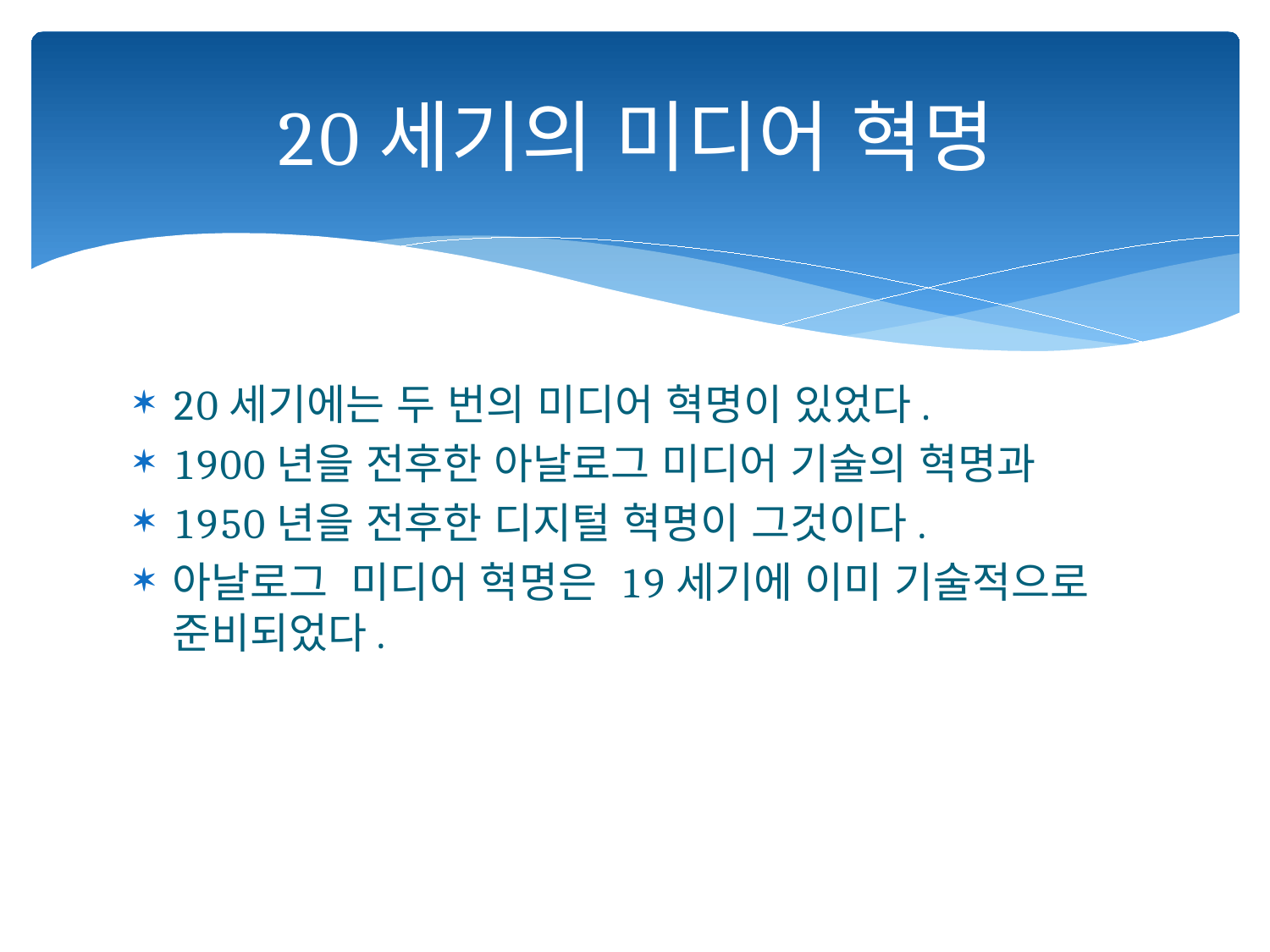

# 20세기의 미디어 혁명
20세기에는 두 번의 미디어 혁명이 있었다.
1900년을 전후한 아날로그 미디어 기술의 혁명과
1950년을 전후한 디지털 혁명이 그것이다.
아날로그  미디어 혁명은 19세기에 이미 기술적으로 준비되었다.